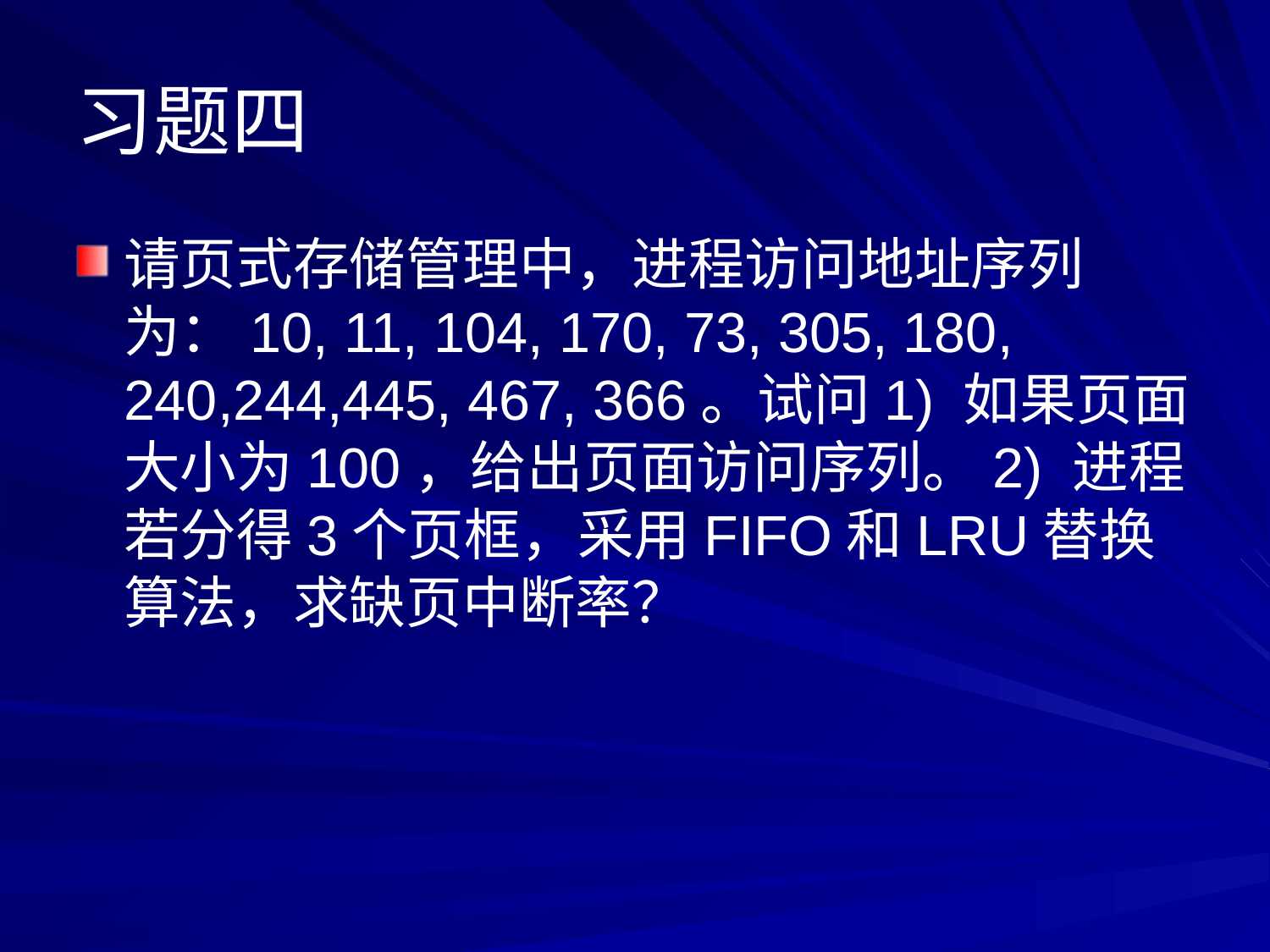

# 习题四
请页式存储管理中，进程访问地址序列为：10, 11, 104, 170, 73, 305, 180, 240,244,445, 467, 366。试问1) 如果页面大小为100，给出页面访问序列。2) 进程若分得3个页框，采用FIFO和LRU替换算法，求缺页中断率？